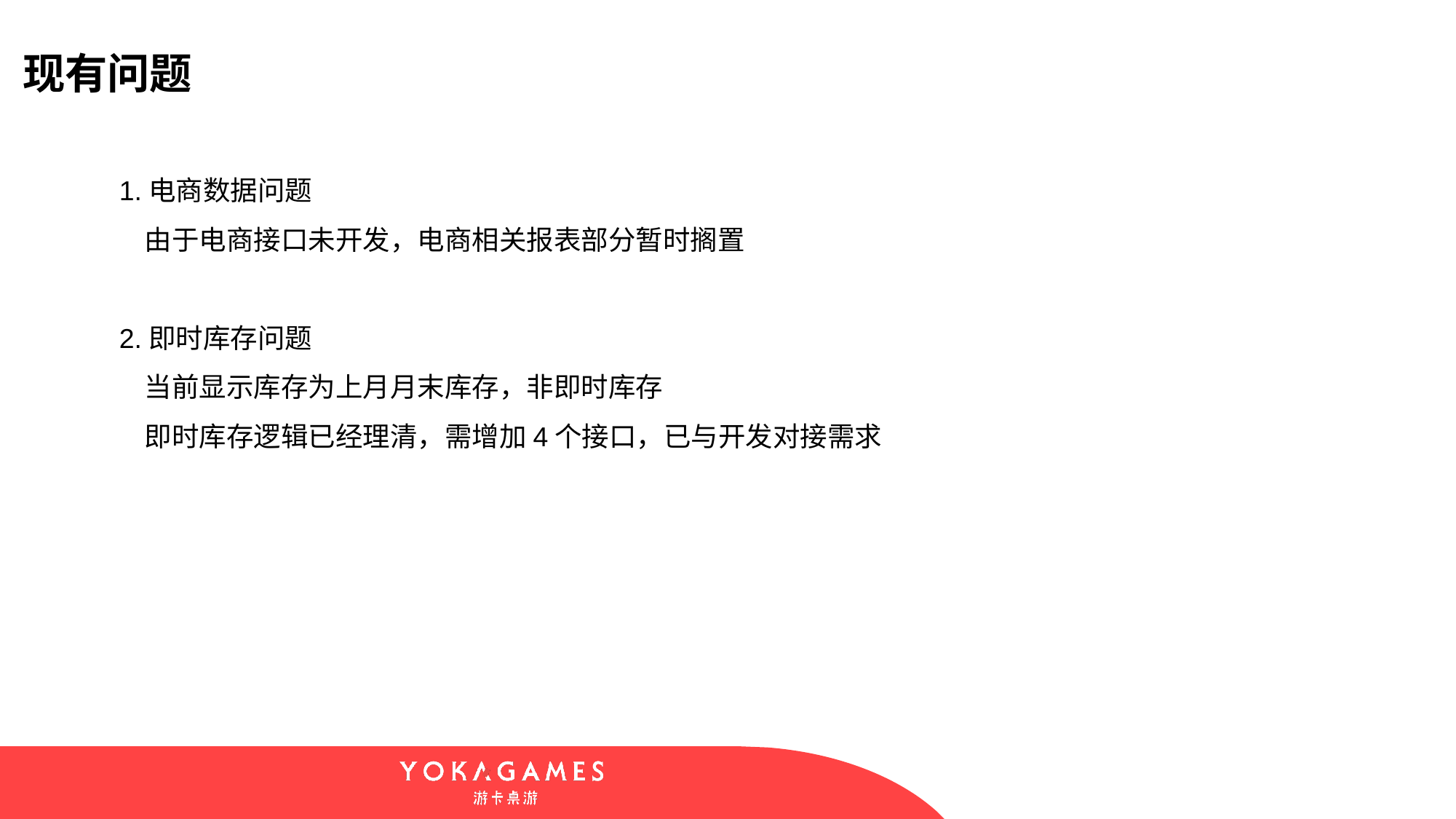

现有问题
1.电商数据问题
   由于电商接口未开发，电商相关报表部分暂时搁置

2.即时库存问题
   当前显示库存为上月月末库存，非即时库存
   即时库存逻辑已经理清，需增加4个接口，已与开发对接需求